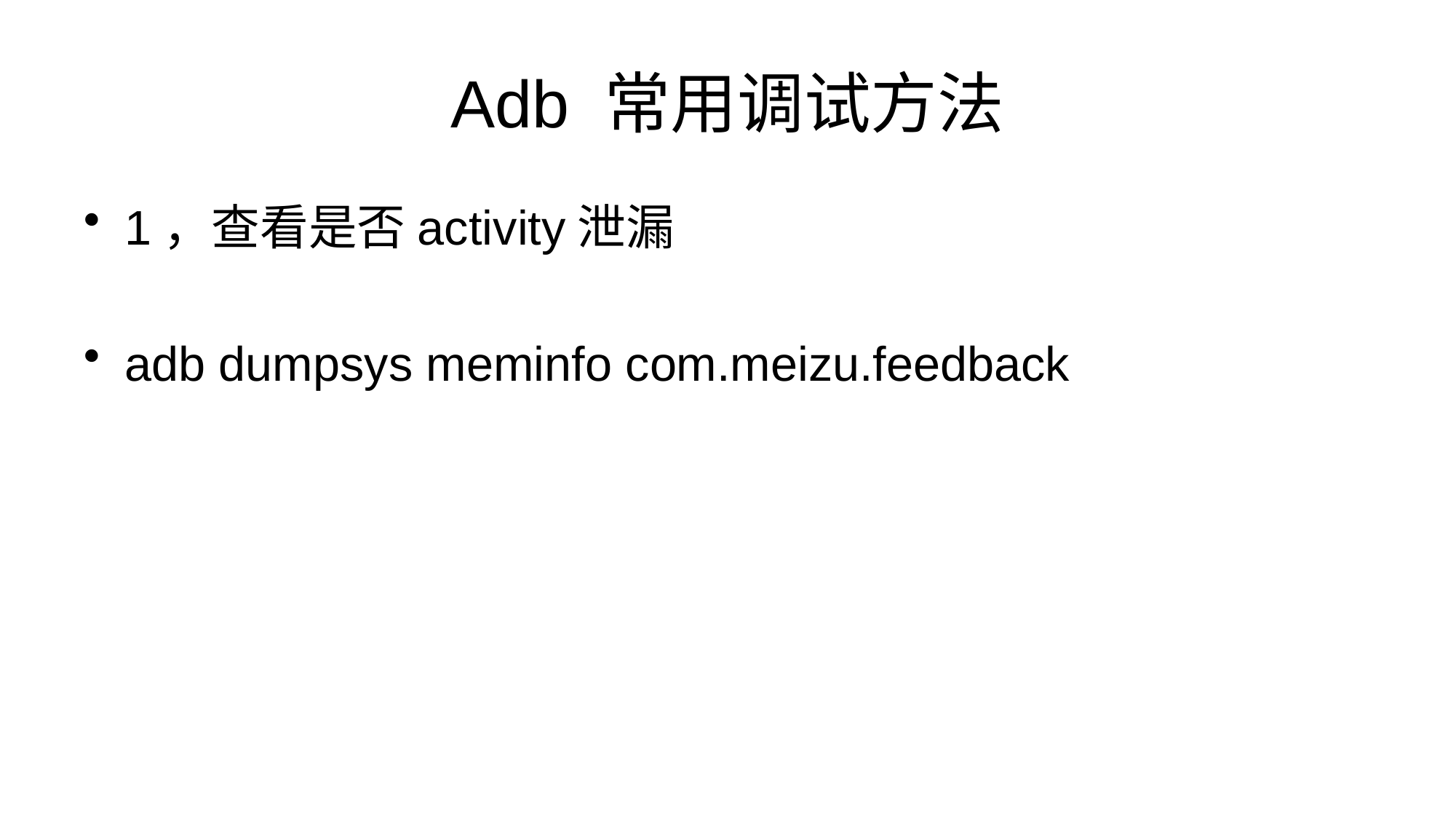

# Adb 常用调试方法
1，查看是否activity泄漏

adb dumpsys meminfo com.meizu.feedback